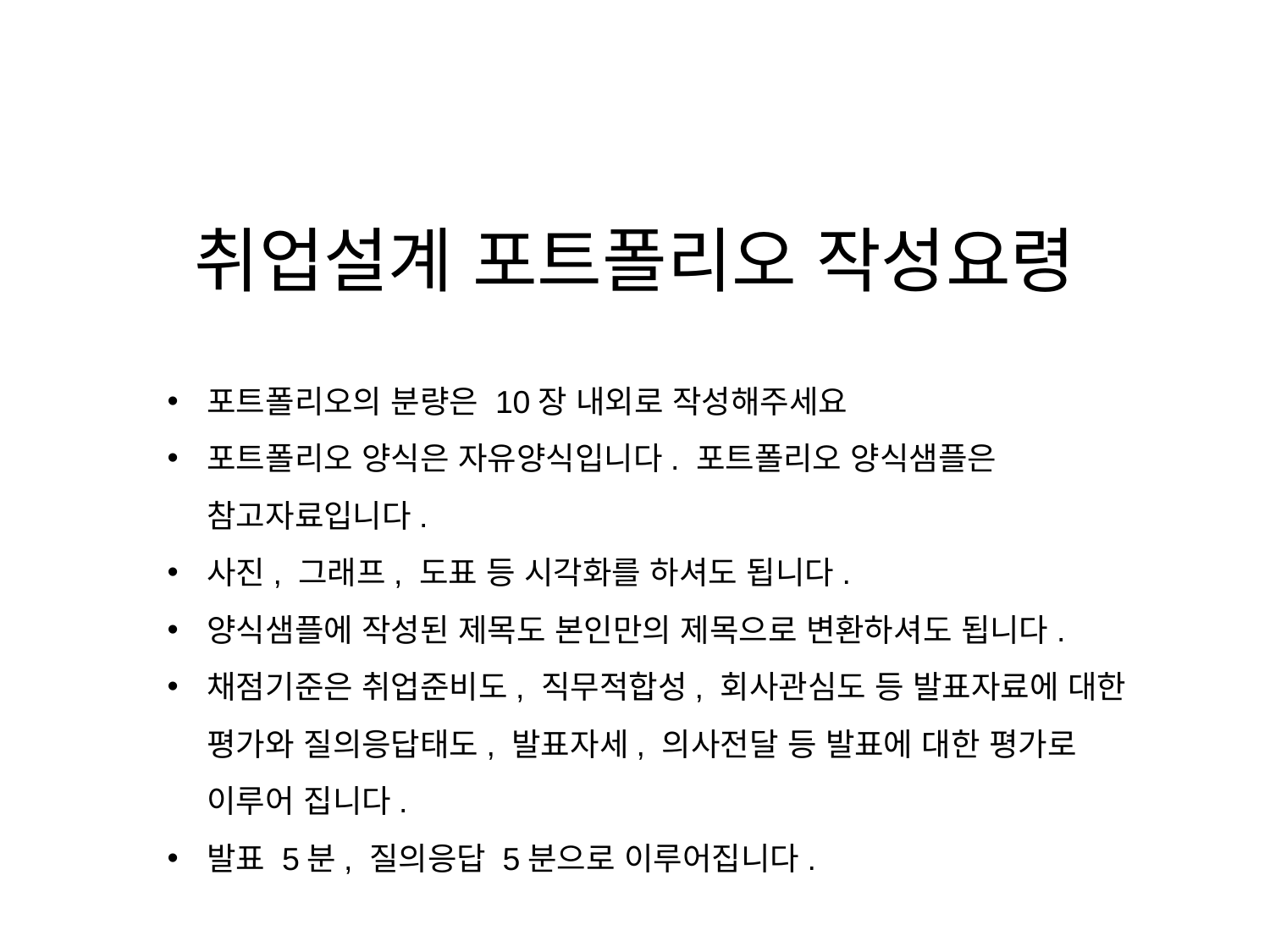

# 취업설계 포트폴리오 작성요령
포트폴리오의 분량은 10장 내외로 작성해주세요
포트폴리오 양식은 자유양식입니다. 포트폴리오 양식샘플은 참고자료입니다.
사진, 그래프, 도표 등 시각화를 하셔도 됩니다.
양식샘플에 작성된 제목도 본인만의 제목으로 변환하셔도 됩니다.
채점기준은 취업준비도, 직무적합성, 회사관심도 등 발표자료에 대한 평가와 질의응답태도, 발표자세, 의사전달 등 발표에 대한 평가로 이루어 집니다.
발표 5분, 질의응답 5분으로 이루어집니다.